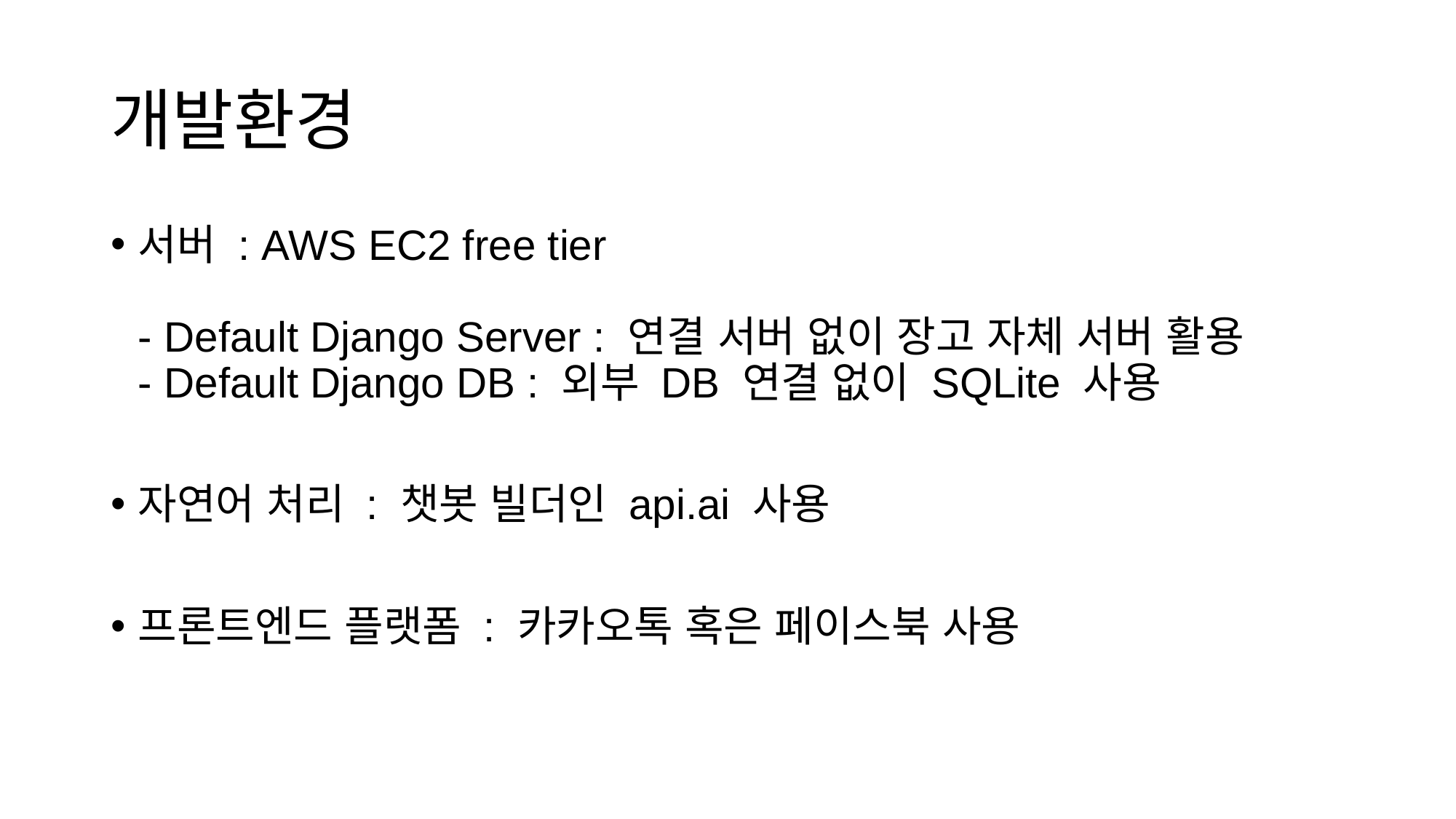

# 개발환경
서버 : AWS EC2 free tier
- Default Django Server : 연결 서버 없이 장고 자체 서버 활용
- Default Django DB : 외부 DB 연결 없이 SQLite 사용

자연어 처리 : 챗봇 빌더인 api.ai 사용

프론트엔드 플랫폼 : 카카오톡 혹은 페이스북 사용